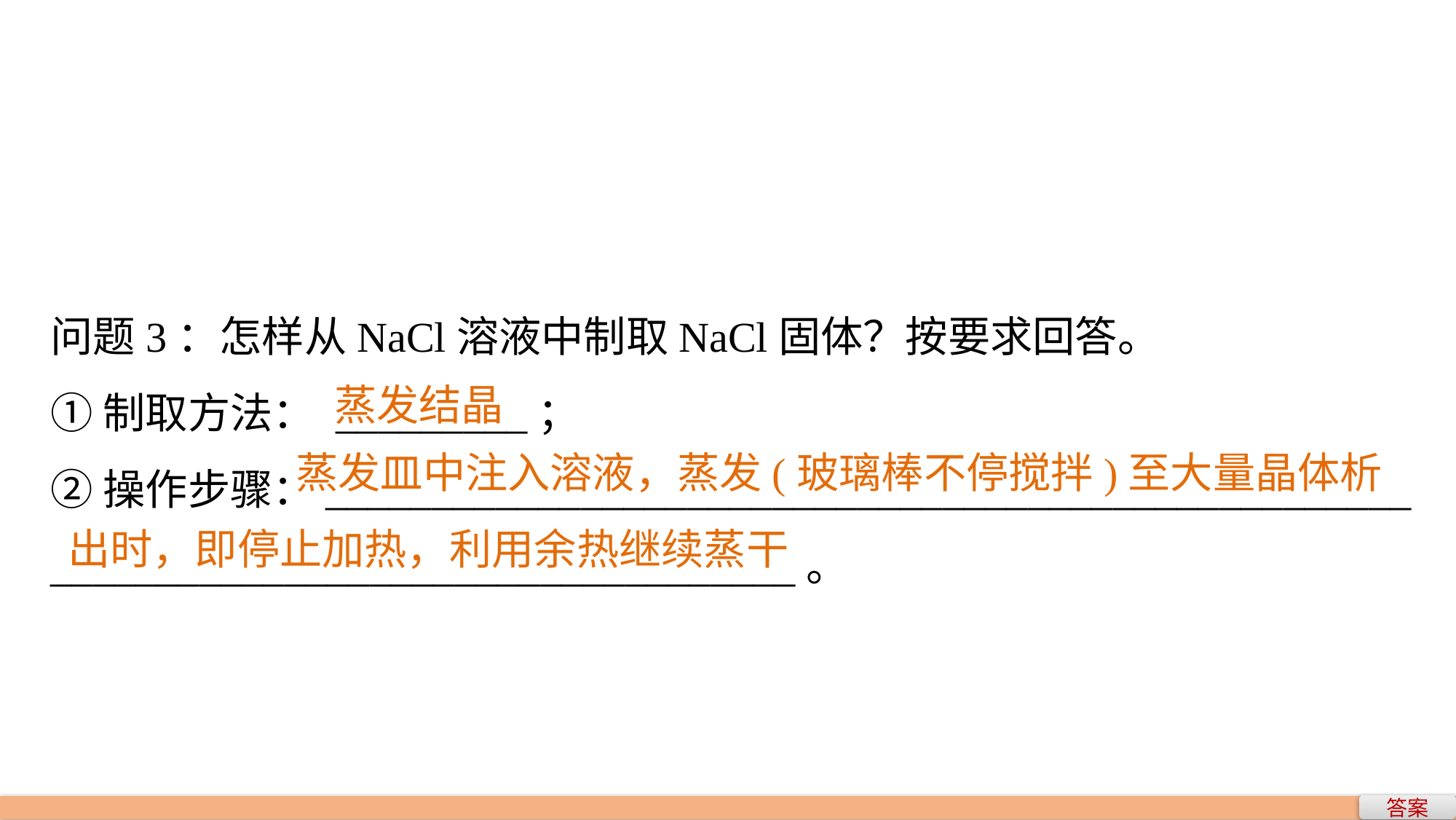

问题3：怎样从NaCl溶液中制取NaCl固体？按要求回答。
①制取方法： _________；
②操作步骤：___________________________________________________
___________________________________。
蒸发结晶
                       蒸发皿中注入溶液，蒸发(玻璃棒不停搅拌)至大量晶体析出时，即停止加热，利用余热继续蒸干
答案